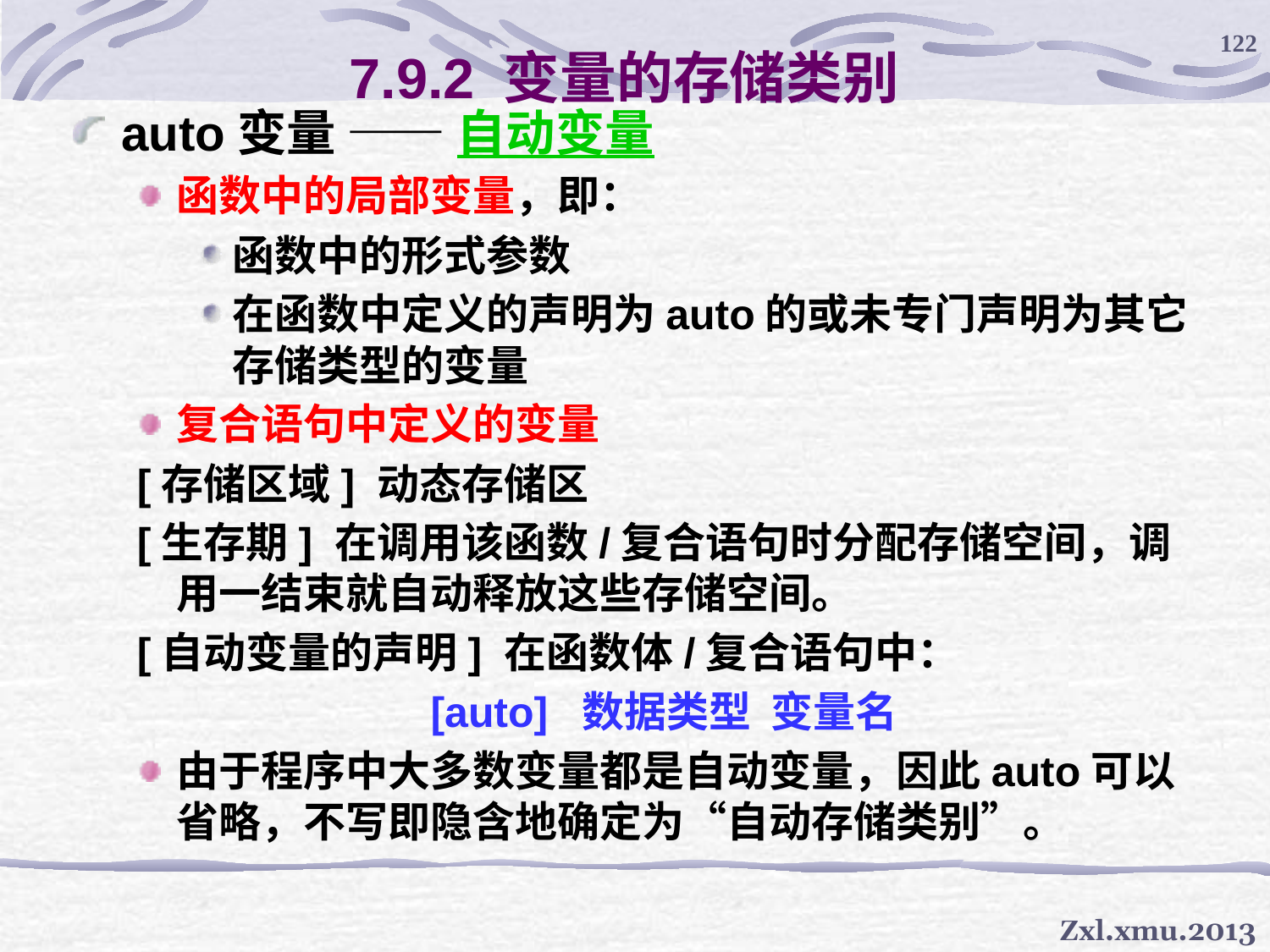

122
7.9.2 变量的存储类别
auto变量 —— 自动变量
函数中的局部变量，即：
函数中的形式参数
在函数中定义的声明为auto的或未专门声明为其它存储类型的变量
复合语句中定义的变量
[存储区域] 动态存储区
[生存期] 在调用该函数/复合语句时分配存储空间，调用一结束就自动释放这些存储空间。
[自动变量的声明] 在函数体/复合语句中：
[auto]  数据类型  变量名
由于程序中大多数变量都是自动变量，因此auto可以省略，不写即隐含地确定为“自动存储类别”。